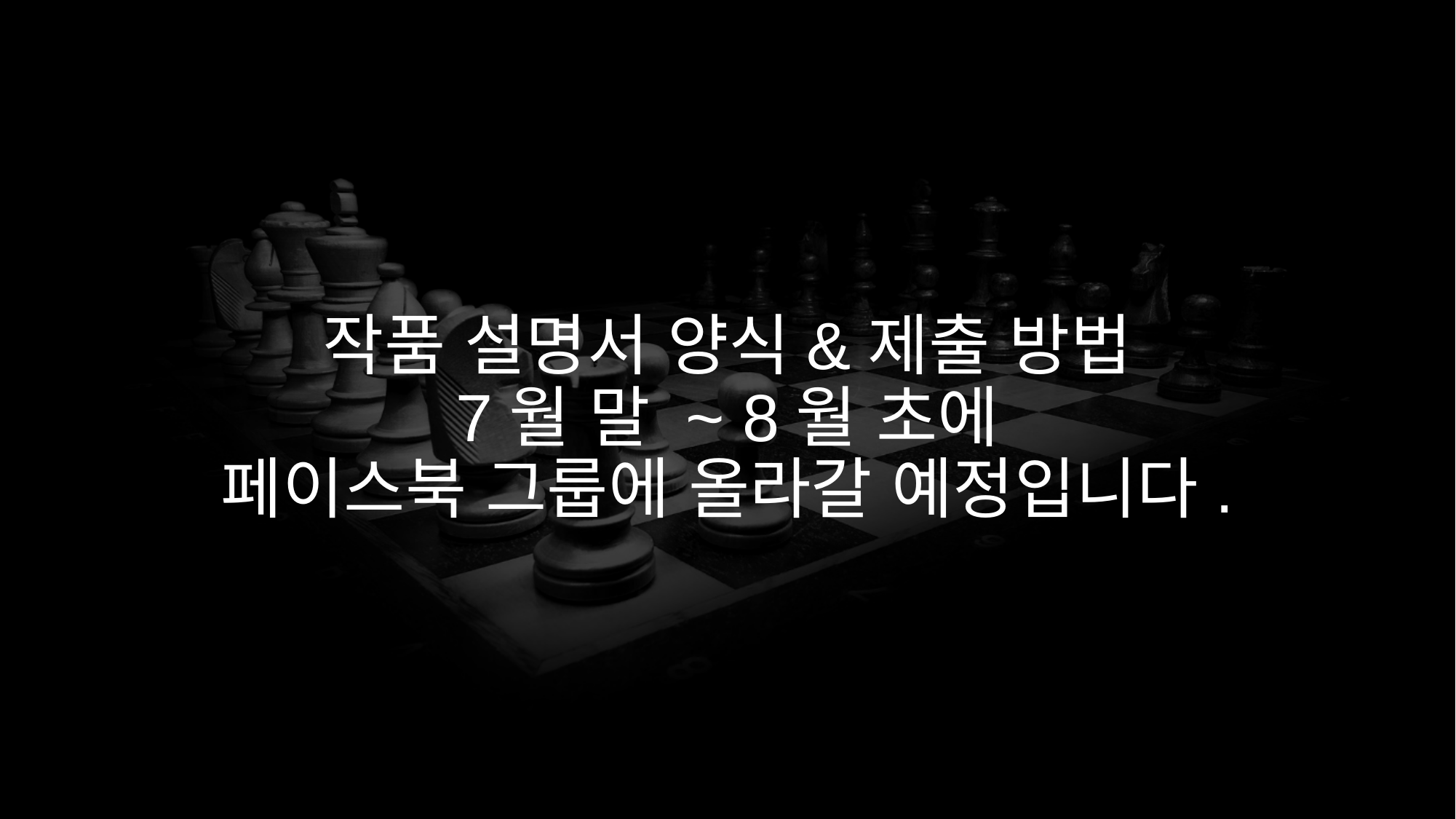

# 작품 설명서 양식&제출 방법 7월 말 ~ 8월 초에 페이스북 그룹에 올라갈 예정입니다.